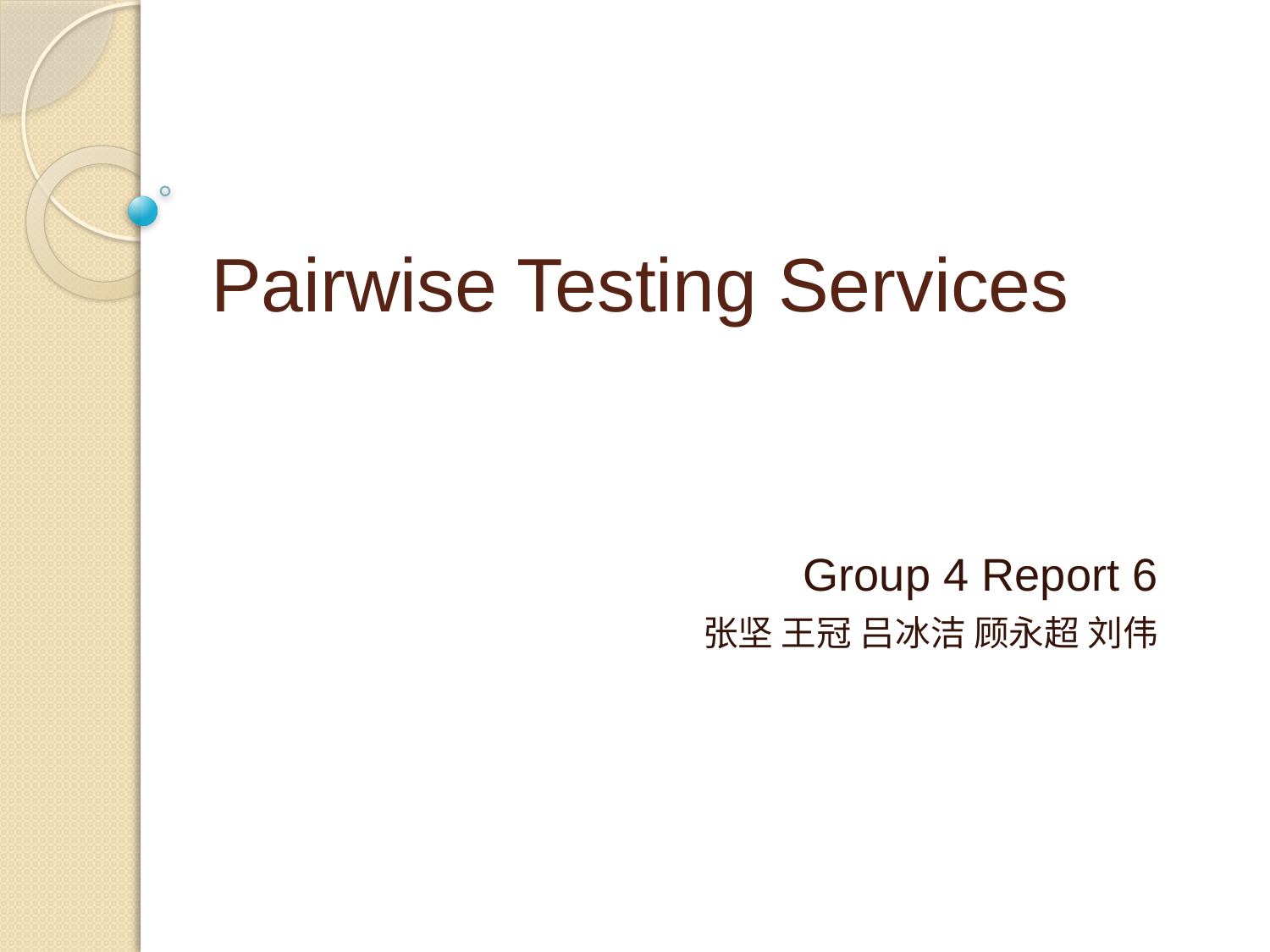

# Pairwise Testing Services
Group 4 Report 6
张坚 王冠 吕冰洁 顾永超 刘伟